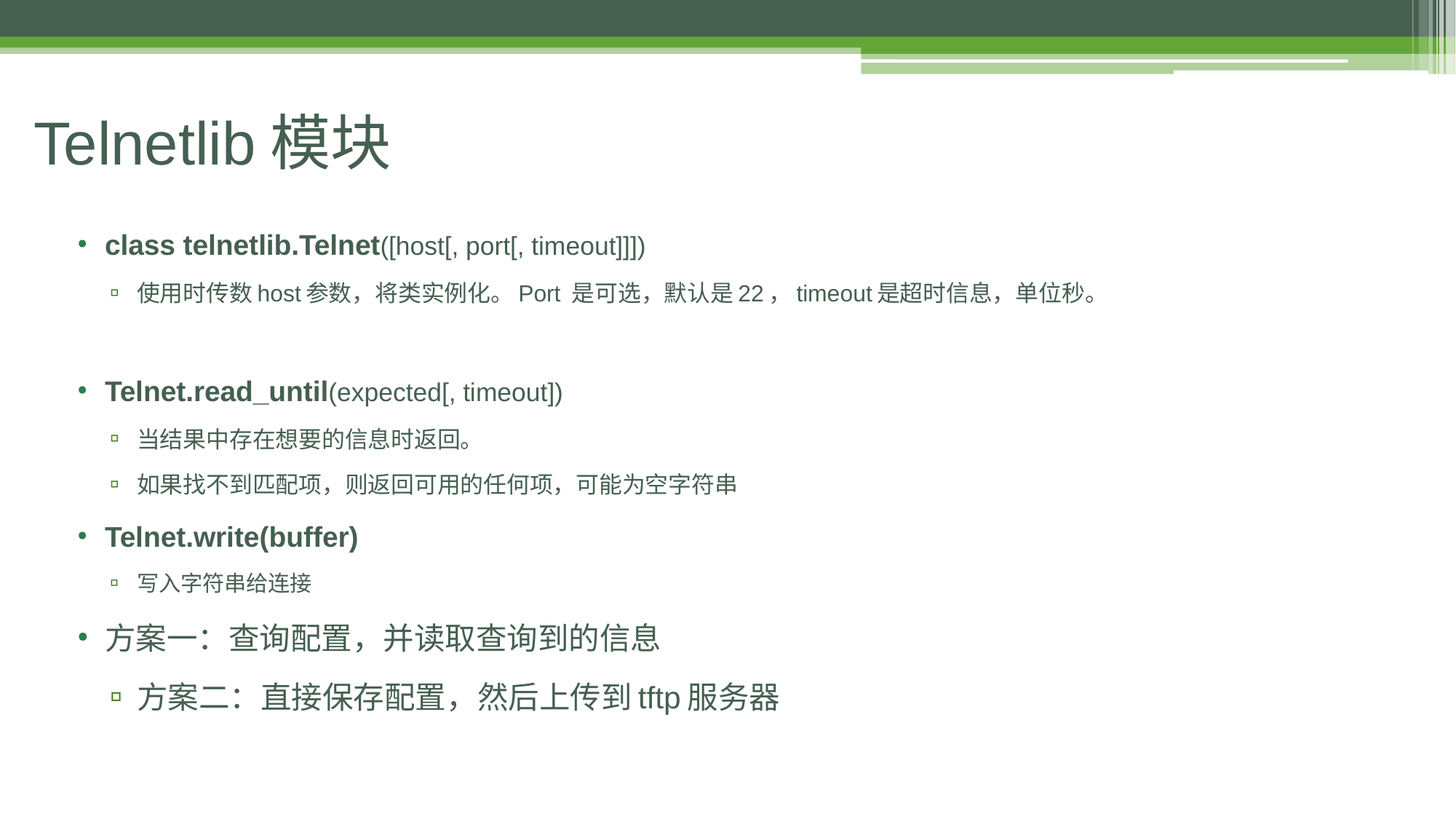

# Telnetlib模块
class telnetlib.Telnet([host[, port[, timeout]]])
使用时传数host参数，将类实例化。Port 是可选，默认是22，timeout是超时信息，单位秒。

Telnet.read_until(expected[, timeout])
当结果中存在想要的信息时返回。
如果找不到匹配项，则返回可用的任何项，可能为空字符串
Telnet.write(buffer)
写入字符串给连接
方案一：查询配置，并读取查询到的信息
方案二：直接保存配置，然后上传到tftp服务器